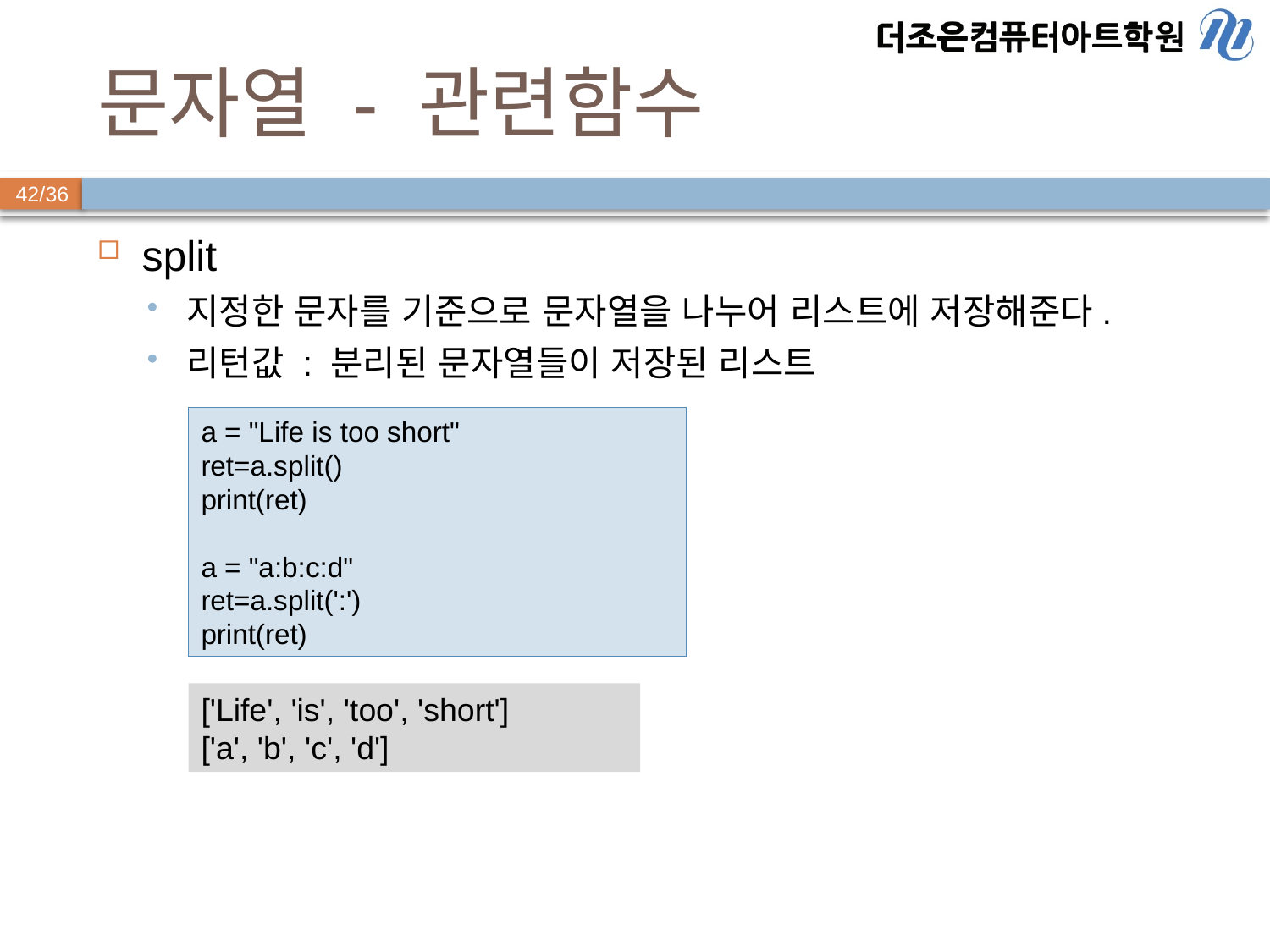

# 문자열 - 관련함수
split
지정한 문자를 기준으로 문자열을 나누어 리스트에 저장해준다.
리턴값 : 분리된 문자열들이 저장된 리스트

a = "Life is too short"
ret=a.split()
print(ret)

a = "a:b:c:d"
ret=a.split(':')
print(ret)
['Life', 'is', 'too', 'short']
['a', 'b', 'c', 'd']